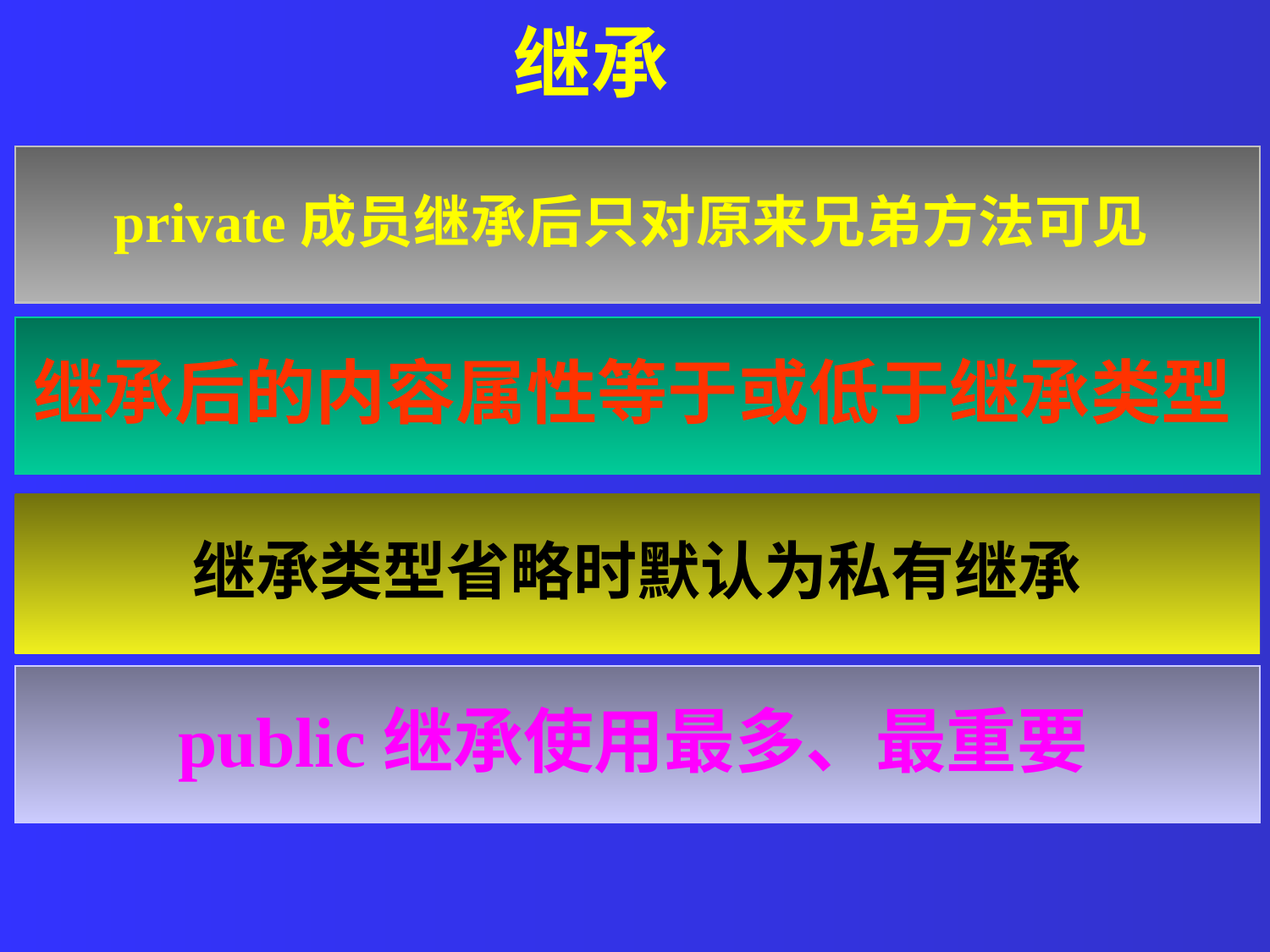

继承
private成员继承后只对原来兄弟方法可见
继承后的内容属性等于或低于继承类型
继承类型省略时默认为私有继承
public继承使用最多、最重要